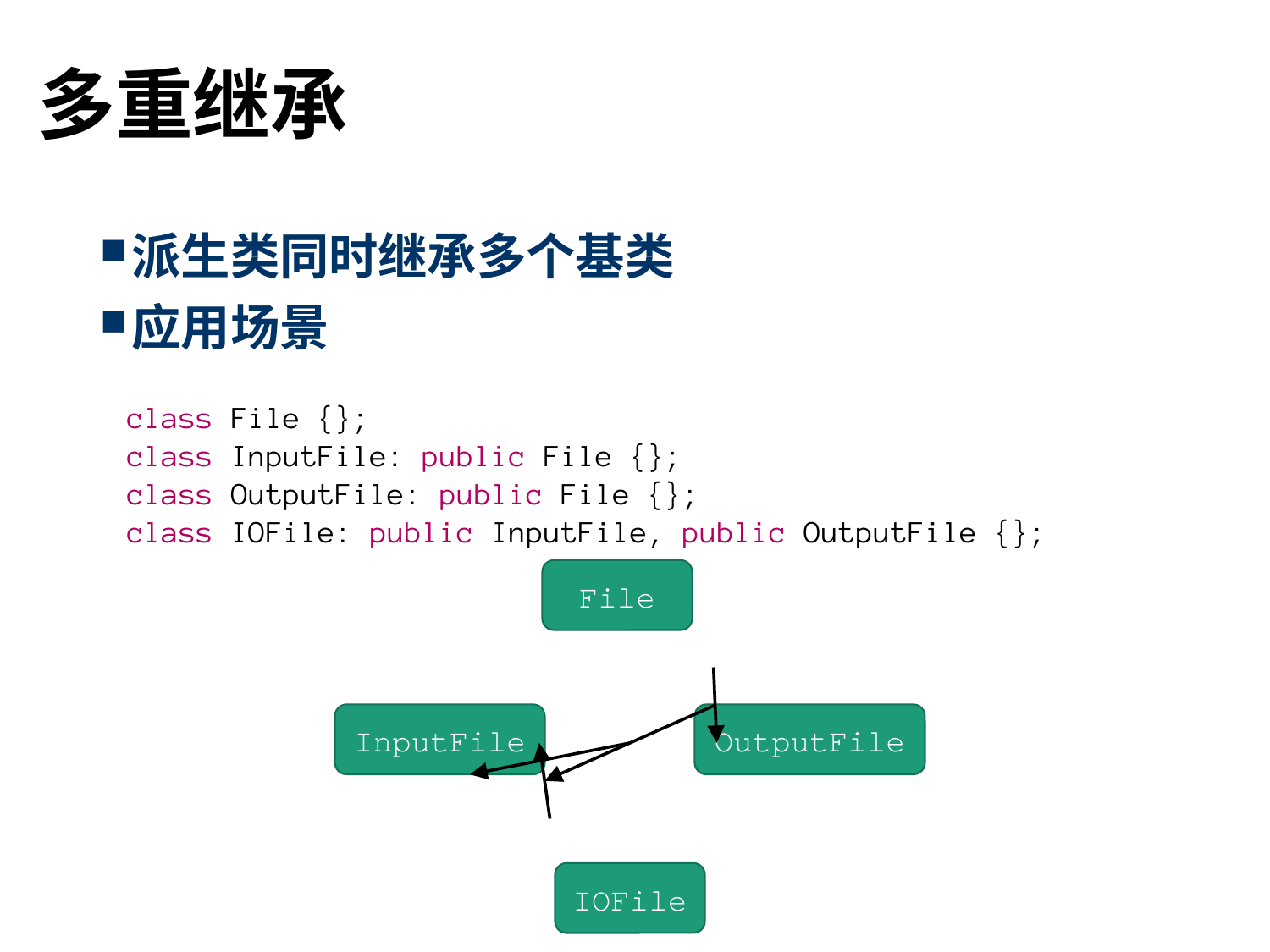

# 多重继承
派生类同时继承多个基类
应用场景

class File {};
class InputFile: public File {};
class OutputFile: public File {};
class IOFile: public InputFile, public OutputFile {};
File
InputFile
OutputFile
IOFile